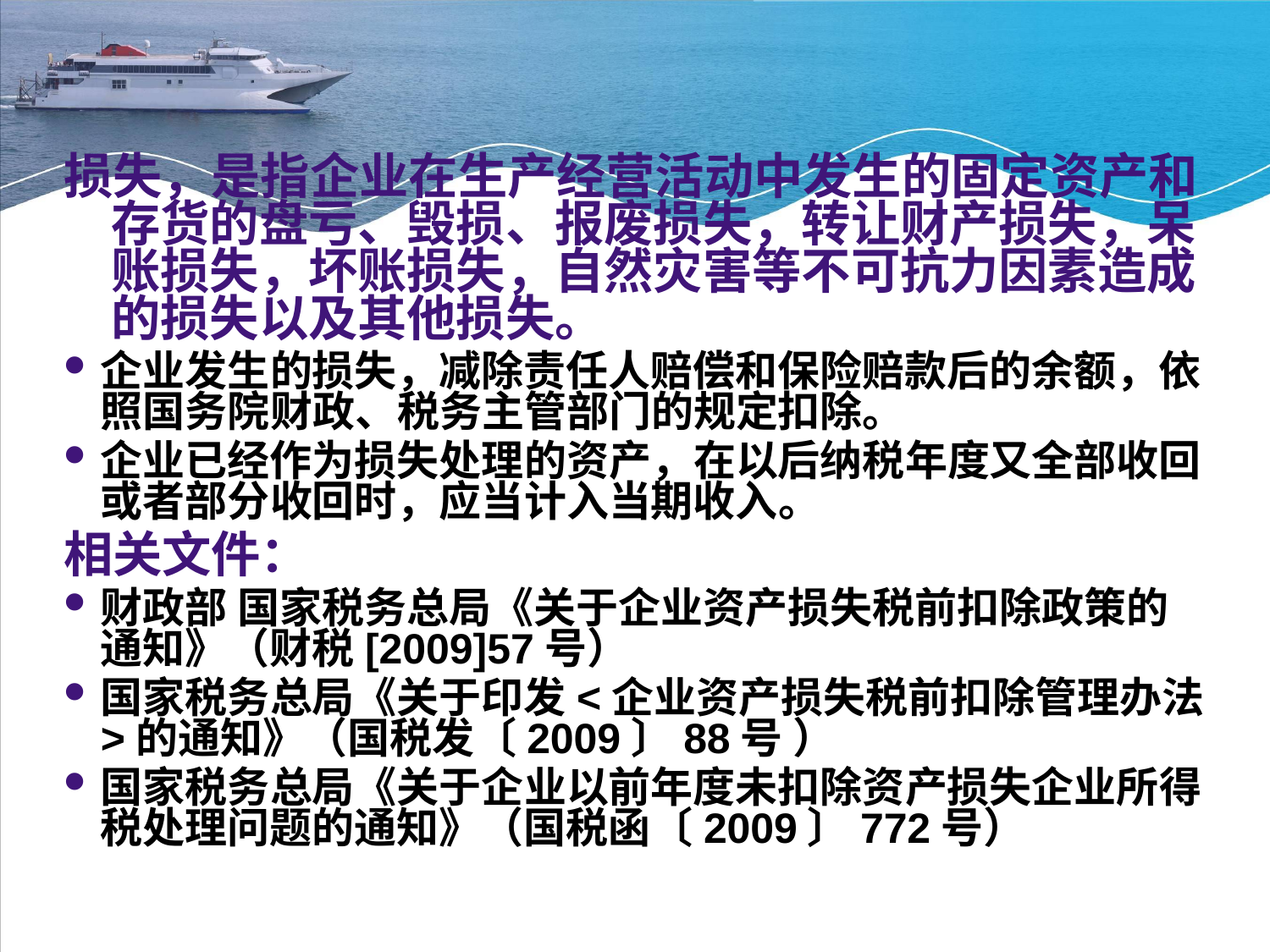

#
损失，是指企业在生产经营活动中发生的固定资产和存货的盘亏、毁损、报废损失，转让财产损失，呆账损失，坏账损失，自然灾害等不可抗力因素造成的损失以及其他损失。
企业发生的损失，减除责任人赔偿和保险赔款后的余额，依照国务院财政、税务主管部门的规定扣除。
企业已经作为损失处理的资产，在以后纳税年度又全部收回或者部分收回时，应当计入当期收入。
相关文件：
财政部 国家税务总局《关于企业资产损失税前扣除政策的通知》（财税[2009]57号）
国家税务总局《关于印发<企业资产损失税前扣除管理办法>的通知》（国税发〔2009〕88号 ）
国家税务总局《关于企业以前年度未扣除资产损失企业所得税处理问题的通知》（国税函〔2009〕772号）